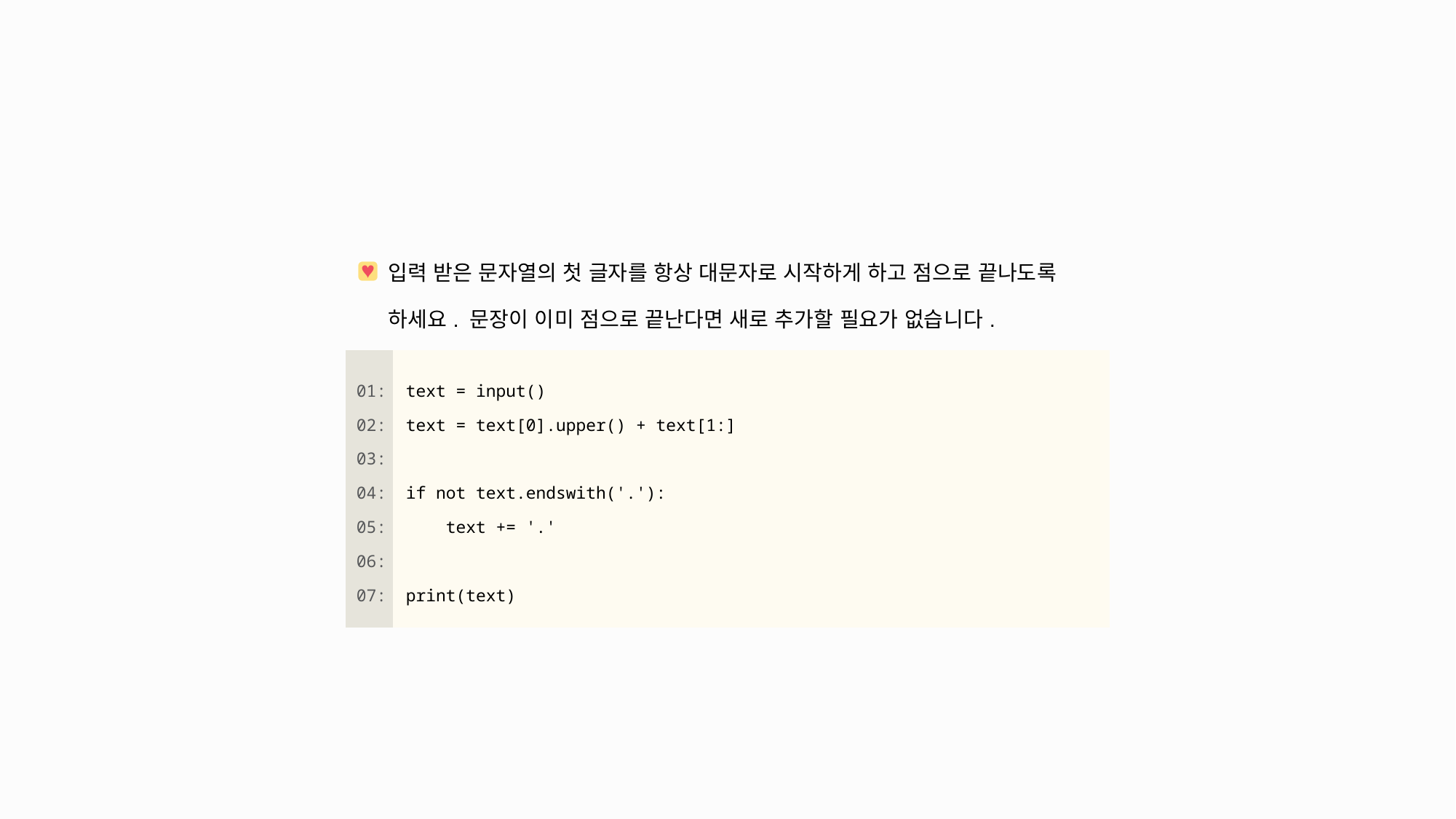

| 입력 받은 문자열의 첫 글자를 항상 대문자로 시작하게 하고 점으로 끝나도록 하세요. 문장이 이미 점으로 끝난다면 새로 추가할 필요가 없습니다. |  |
| --- | --- |
| 01: 02: 03: 04: 05: 06: 07: | text = input() text = text[0].upper() + text[1:] if not text.endswith('.'): text += '.' print(text) |